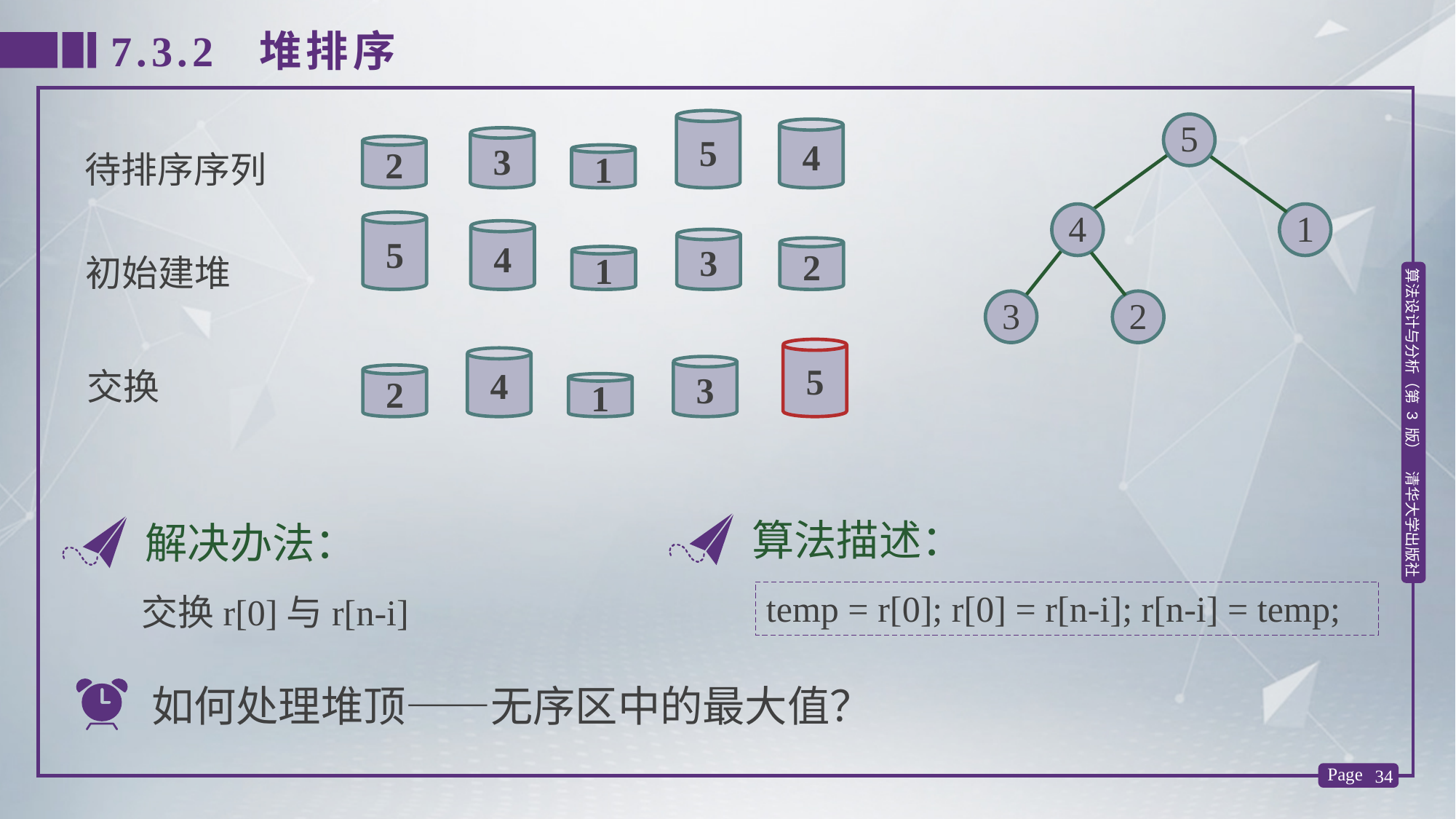

7.3.2  堆排序
5
5

4
1

3
2
4
3
2
1
待排序序列
5
4
3
2
1
初始建堆
5
4
3
交换
2
1

算法描述：
temp = r[0]; r[0] = r[n-i]; r[n-i] = temp;

解决办法：
交换r[0]与r[n-i]

如何处理堆顶——无序区中的最大值？